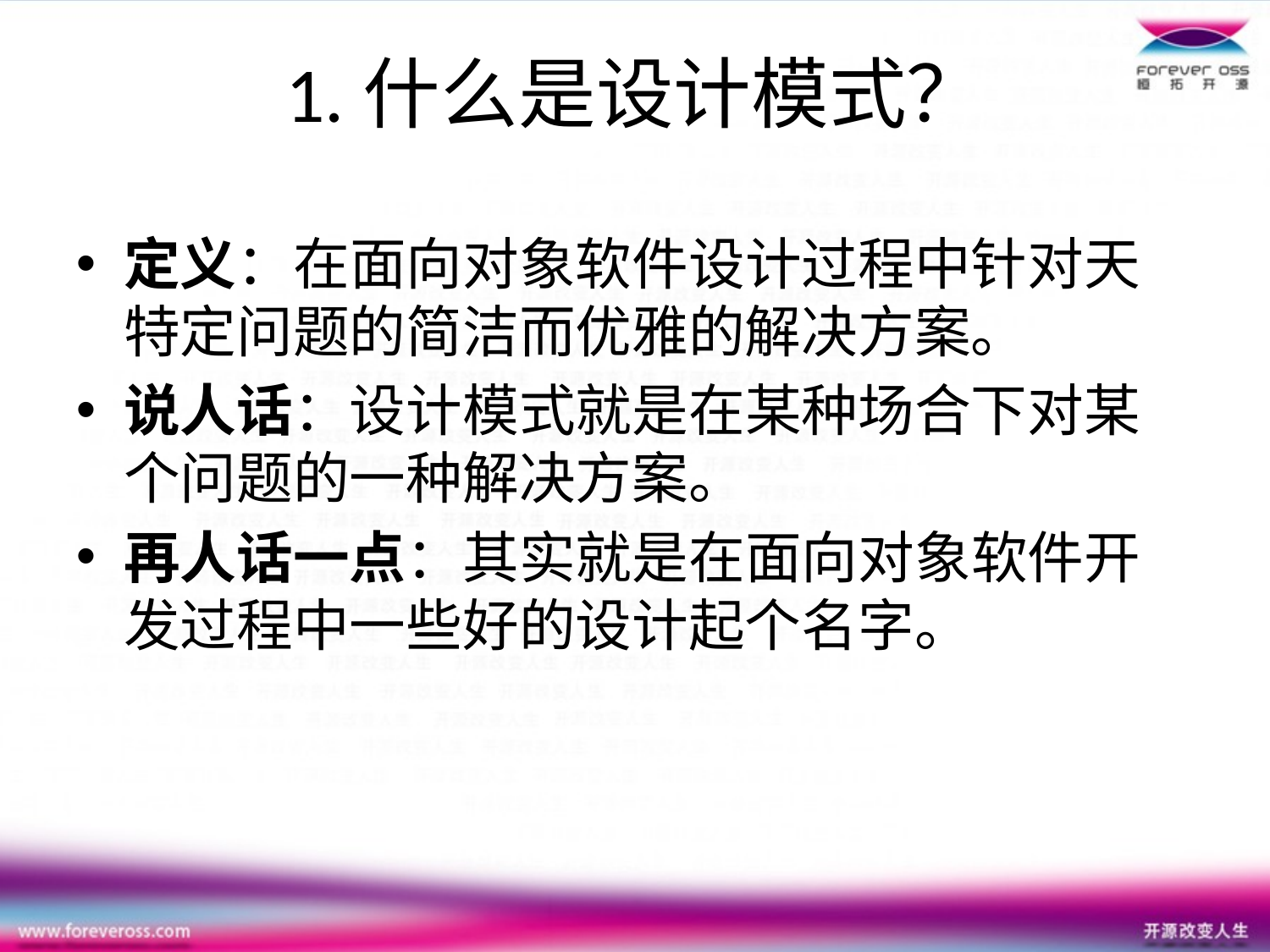

# 1.什么是设计模式？
定义：在面向对象软件设计过程中针对天特定问题的简洁而优雅的解决方案。
说人话：设计模式就是在某种场合下对某个问题的一种解决方案。
再人话一点：其实就是在面向对象软件开发过程中一些好的设计起个名字。